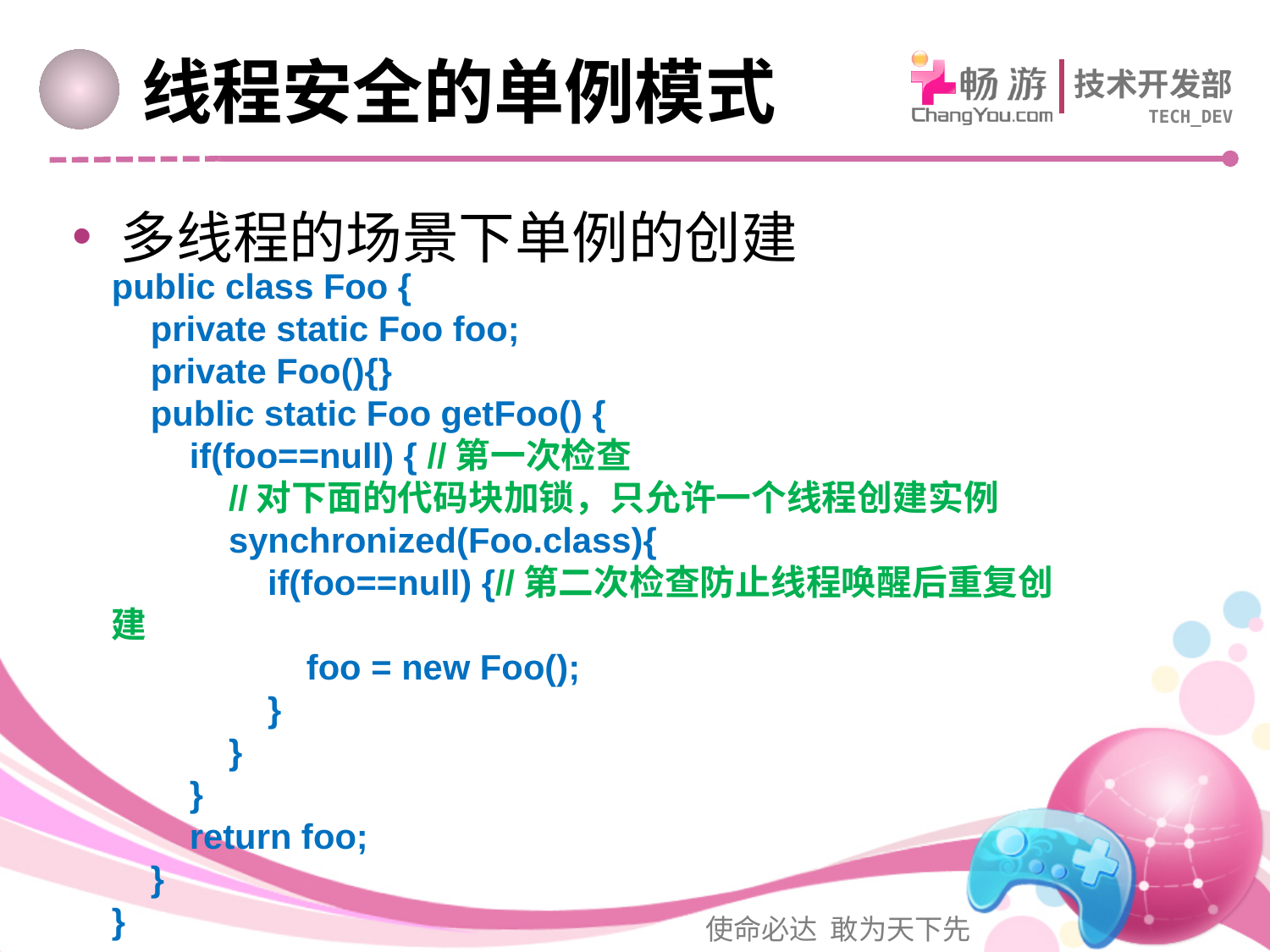

# 线程安全的单例模式
多线程的场景下单例的创建
public class Foo {
    private static Foo foo;
    private Foo(){}
    public static Foo getFoo() {
        if(foo==null) { //第一次检查
            //对下面的代码块加锁，只允许一个线程创建实例
            synchronized(Foo.class){
                if(foo==null) {//第二次检查防止线程唤醒后重复创建
                    foo = new Foo();
                }
            }
        }
        return foo;
    }
}